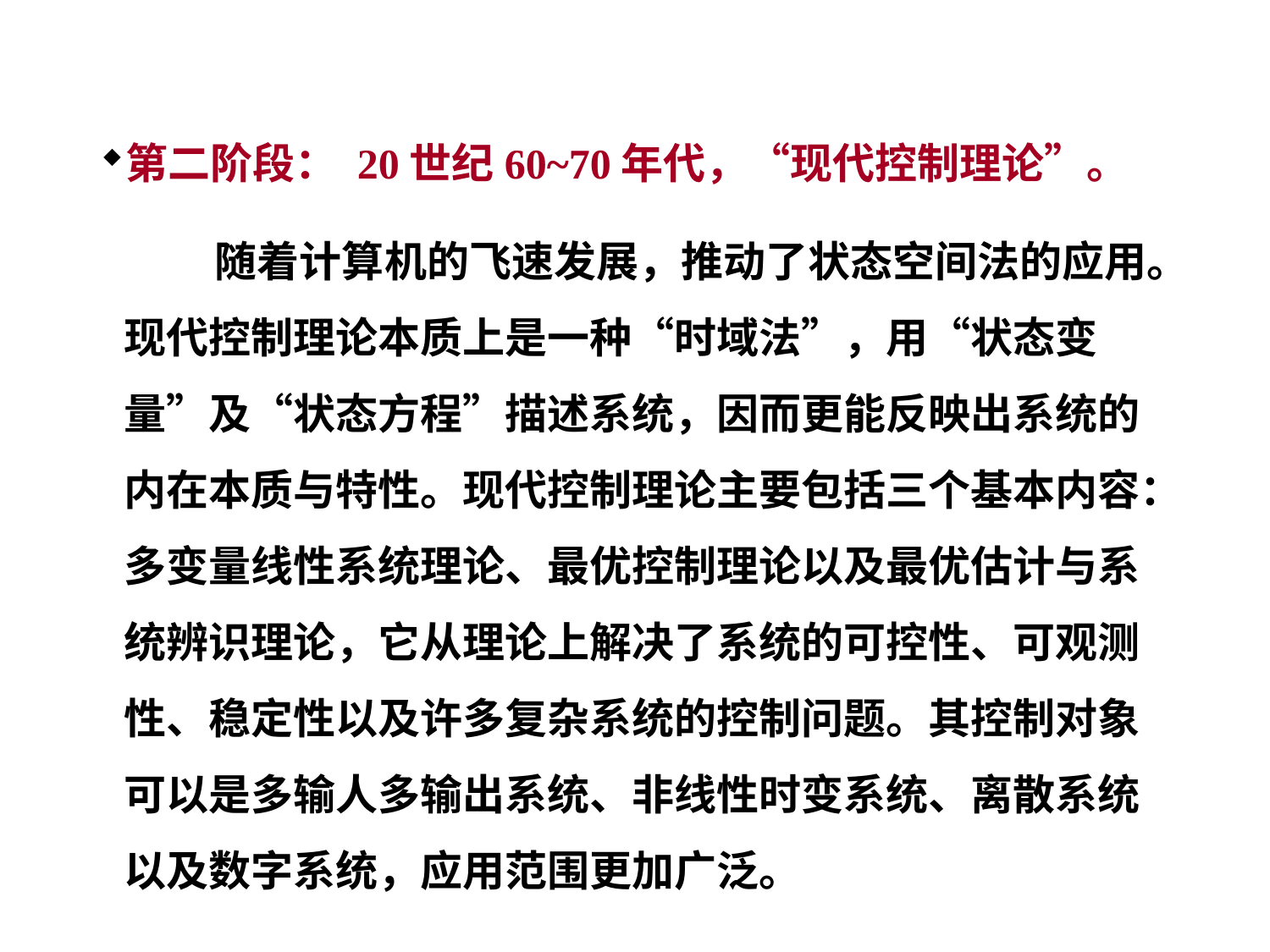

第二阶段： 20世纪60~70年代，“现代控制理论”。
           随着计算机的飞速发展，推动了状态空间法的应用。现代控制理论本质上是一种“时域法”，用“状态变量”及“状态方程”描述系统，因而更能反映出系统的内在本质与特性。现代控制理论主要包括三个基本内容：多变量线性系统理论、最优控制理论以及最优估计与系统辨识理论，它从理论上解决了系统的可控性、可观测性、稳定性以及许多复杂系统的控制问题。其控制对象可以是多输人多输出系统、非线性时变系统、离散系统以及数字系统，应用范围更加广泛。

4